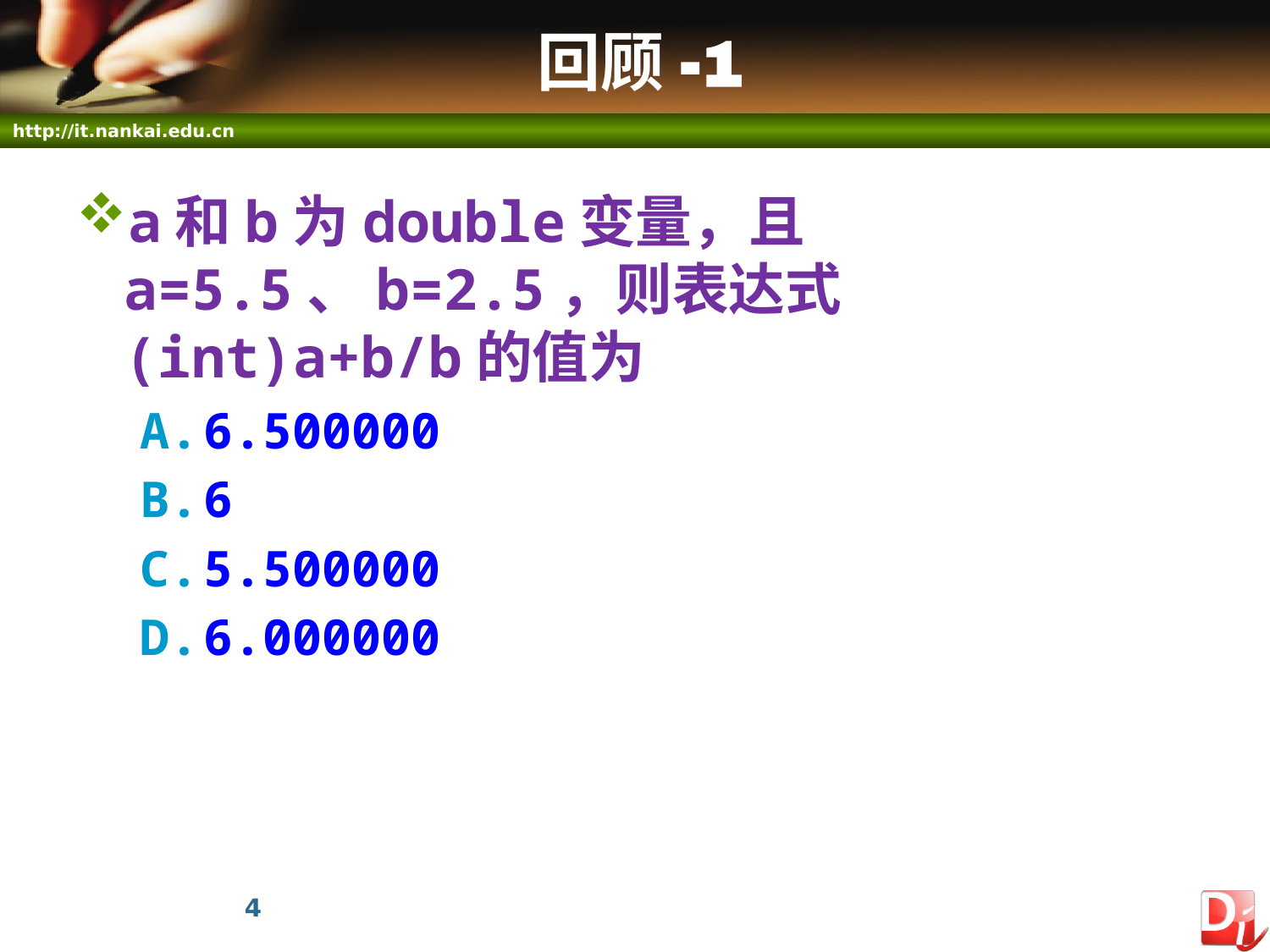

# 回顾-1
a和b为double变量，且a=5.5、b=2.5，则表达式(int)a+b/b的值为
6.500000
6
5.500000
6.000000
4